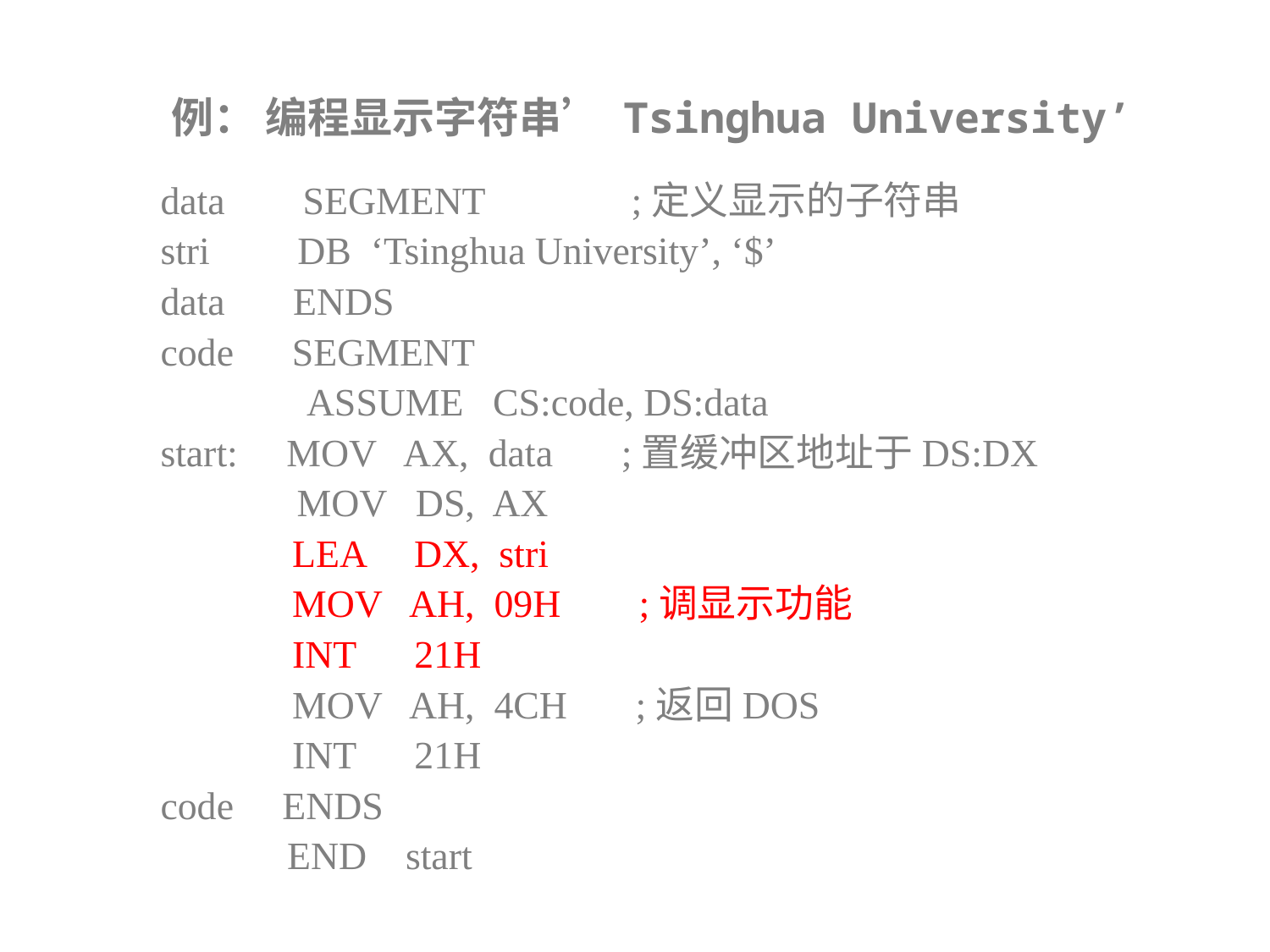

例： 编程显示字符串’ Tsinghua University’
data        SEGMENT               ;定义显示的子符串
stri         DB  ‘Tsinghua University’, ‘$’
data       ENDS
code      SEGMENT
               ASSUME   CS:code, DS:data
start:     MOV   AX,  data       ;置缓冲区地址于DS:DX
              MOV   DS,  AX
       LEA     DX,  stri
       MOV   AH,  09H        ;调显示功能
       INT      21H
       MOV   AH,  4CH       ;返回DOS
       INT      21H
code     ENDS
             END    start
62